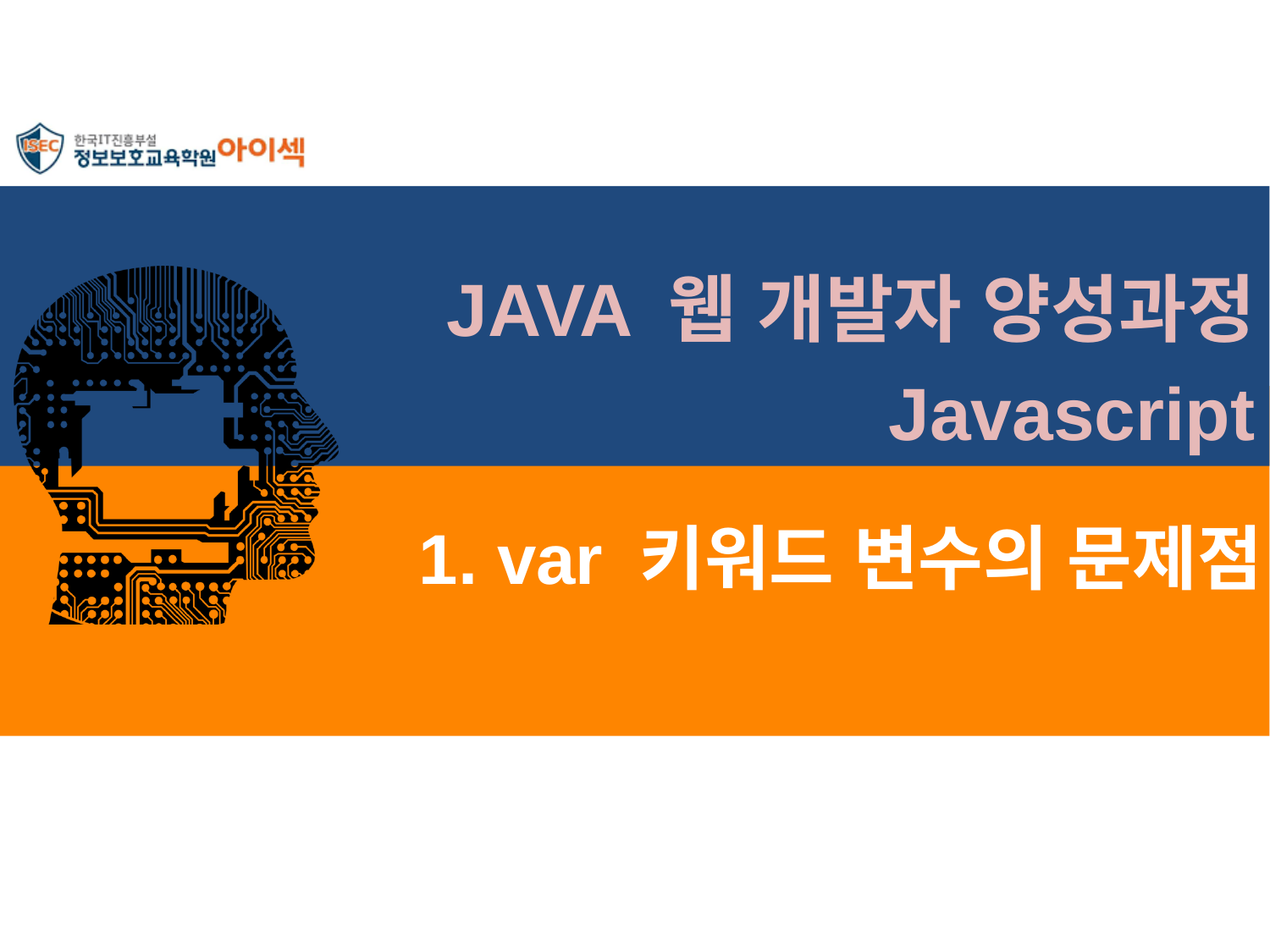

JAVA 웹 개발자 양성과정
Javascript
# 1. var 키워드 변수의 문제점